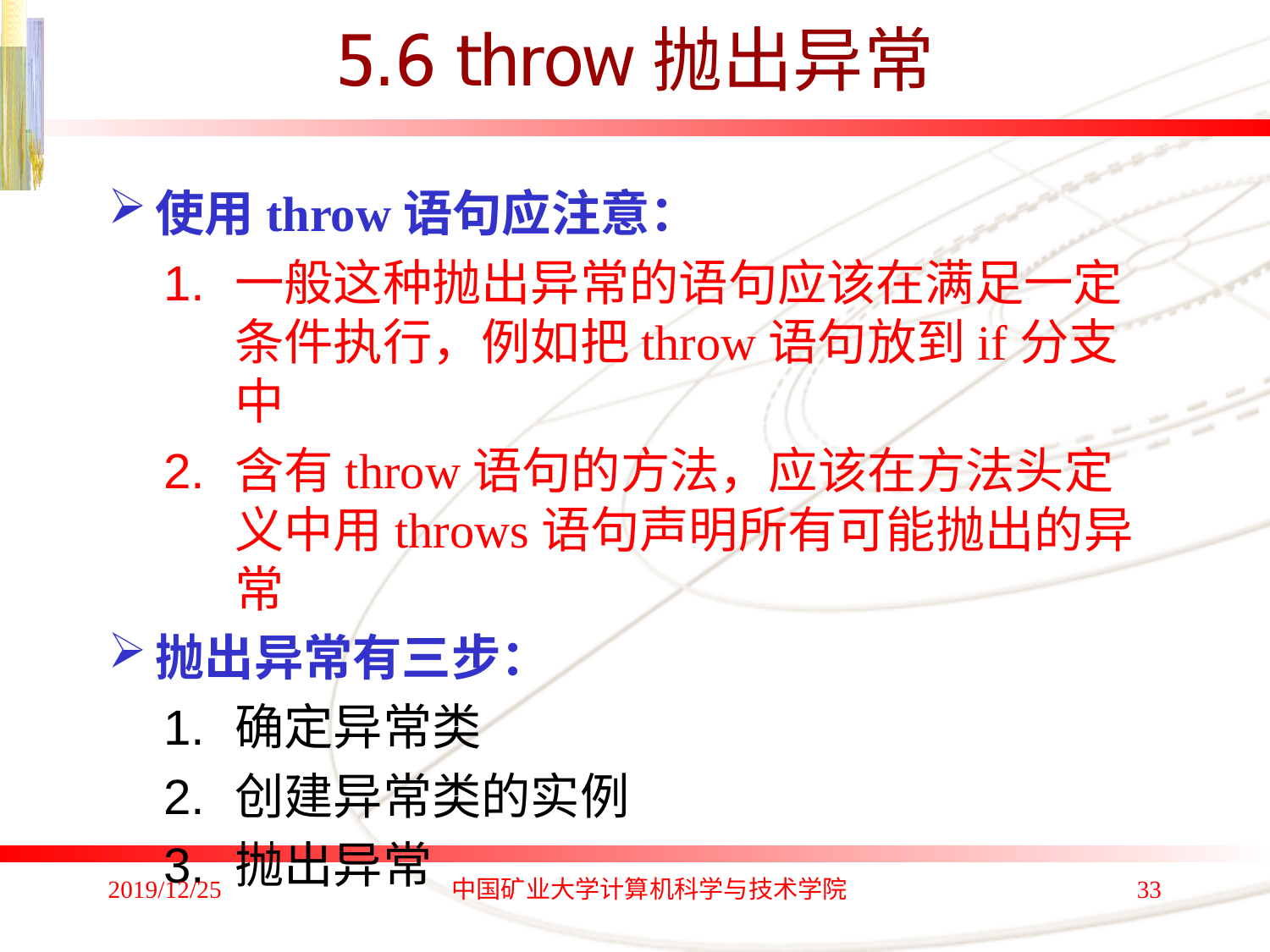

# 5.6 throw抛出异常
使用throw语句应注意：
一般这种抛出异常的语句应该在满足一定条件执行，例如把throw语句放到if分支中
含有throw语句的方法，应该在方法头定义中用throws语句声明所有可能抛出的异常
抛出异常有三步：
确定异常类
创建异常类的实例
抛出异常

2019/12/25
中国矿业大学计算机科学与技术学院
33